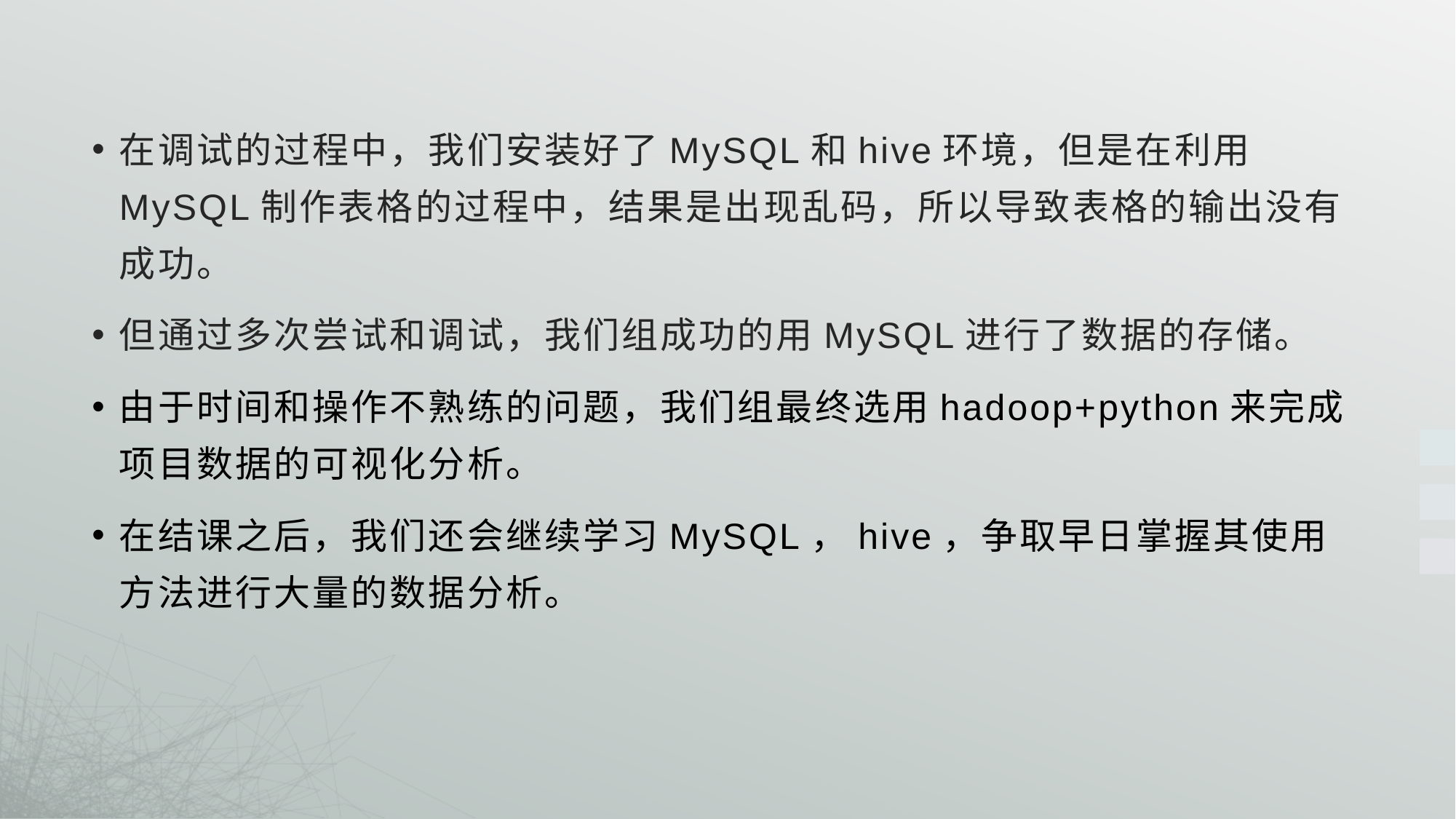

在调试的过程中，我们安装好了MySQL和hive环境，但是在利用MySQL制作表格的过程中，结果是出现乱码，所以导致表格的输出没有成功。
但通过多次尝试和调试，我们组成功的用MySQL进行了数据的存储。
由于时间和操作不熟练的问题，我们组最终选用hadoop+python来完成项目数据的可视化分析。
在结课之后，我们还会继续学习MySQL，hive，争取早日掌握其使用方法进行大量的数据分析。